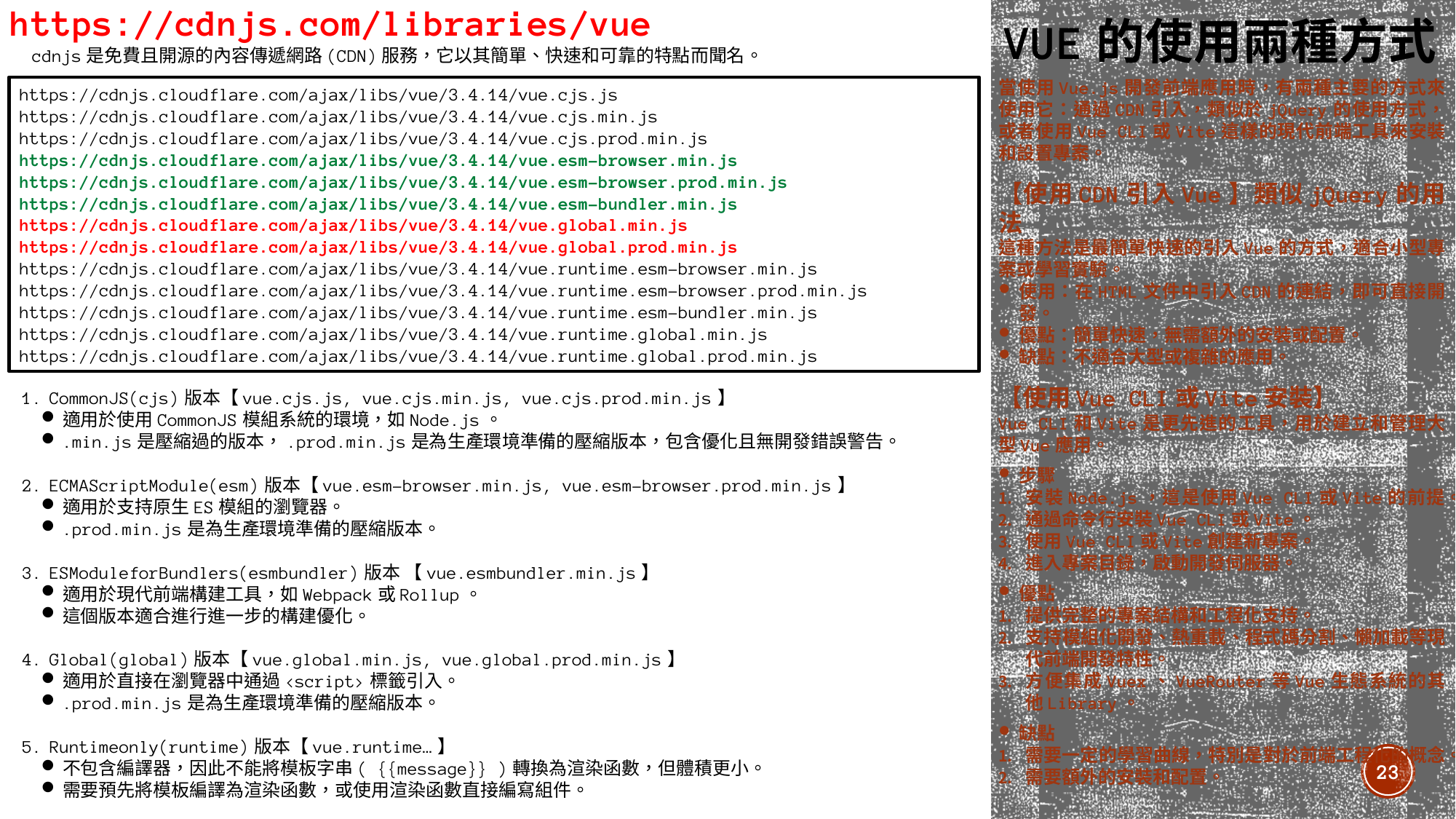

# Vue的使用兩種方式
https://cdnjs.com/libraries/vue
cdnjs是免費且開源的內容傳遞網路(CDN)服務，它以其簡單、快速和可靠的特點而聞名。
當使用Vue.js開發前端應用時，有兩種主要的方式來使用它：通過CDN引入，類似於jQuery的使用方式，或者使用Vue CLI或Vite這樣的現代前端工具來安裝和設置專案。
【使用CDN引入Vue】類似jQuery的用法
這種方法是最簡單快速的引入Vue的方式，適合小型專案或學習實驗。
使用：在HTML文件中引入CDN的連結，即可直接開發。
優點：簡單快速，無需額外的安裝或配置。
缺點：不適合大型或複雜的應用。
【使用Vue CLI或Vite安裝】
Vue CLI和Vite是更先進的工具，用於建立和管理大型Vue應用。
步驟
安裝Node.js，這是使用Vue CLI或Vite的前提。
通過命令行安裝Vue CLI或Vite。
使用Vue CLI或Vite創建新專案。
進入專案目錄，啟動開發伺服器。
優點
提供完整的專案結構和工程化支持。
支持模組化開發、熱重載、程式碼分割、懶加載等現代前端開發特性。
方便集成Vuex、VueRouter等Vue生態系統的其他Library。
缺點
需要一定的學習曲線，特別是對於前端工程化的概念。
需要額外的安裝和配置。
https://cdnjs.cloudflare.com/ajax/libs/vue/3.4.14/vue.cjs.js
https://cdnjs.cloudflare.com/ajax/libs/vue/3.4.14/vue.cjs.min.js
https://cdnjs.cloudflare.com/ajax/libs/vue/3.4.14/vue.cjs.prod.min.js
https://cdnjs.cloudflare.com/ajax/libs/vue/3.4.14/vue.esm-browser.min.js
https://cdnjs.cloudflare.com/ajax/libs/vue/3.4.14/vue.esm-browser.prod.min.js
https://cdnjs.cloudflare.com/ajax/libs/vue/3.4.14/vue.esm-bundler.min.js
https://cdnjs.cloudflare.com/ajax/libs/vue/3.4.14/vue.global.min.js
https://cdnjs.cloudflare.com/ajax/libs/vue/3.4.14/vue.global.prod.min.js
https://cdnjs.cloudflare.com/ajax/libs/vue/3.4.14/vue.runtime.esm-browser.min.js
https://cdnjs.cloudflare.com/ajax/libs/vue/3.4.14/vue.runtime.esm-browser.prod.min.js
https://cdnjs.cloudflare.com/ajax/libs/vue/3.4.14/vue.runtime.esm-bundler.min.js
https://cdnjs.cloudflare.com/ajax/libs/vue/3.4.14/vue.runtime.global.min.js
https://cdnjs.cloudflare.com/ajax/libs/vue/3.4.14/vue.runtime.global.prod.min.js
CommonJS(cjs)版本【vue.cjs.js, vue.cjs.min.js, vue.cjs.prod.min.js】
適用於使用CommonJS模組系統的環境，如Node.js。
.min.js是壓縮過的版本，.prod.min.js是為生產環境準備的壓縮版本，包含優化且無開發錯誤警告。

ECMAScriptModule(esm)版本【vue.esm-browser.min.js, vue.esm-browser.prod.min.js】
適用於支持原生ES模組的瀏覽器。
.prod.min.js是為生產環境準備的壓縮版本。

ESModuleforBundlers(esmbundler)版本 【vue.esmbundler.min.js】
適用於現代前端構建工具，如Webpack或Rollup。
這個版本適合進行進一步的構建優化。

Global(global)版本【vue.global.min.js, vue.global.prod.min.js】
適用於直接在瀏覽器中通過<script>標籤引入。
.prod.min.js是為生產環境準備的壓縮版本。

Runtimeonly(runtime)版本【vue.runtime…】
不包含編譯器，因此不能將模板字串( {{message}} )轉換為渲染函數，但體積更小。
需要預先將模板編譯為渲染函數，或使用渲染函數直接編寫組件。
23